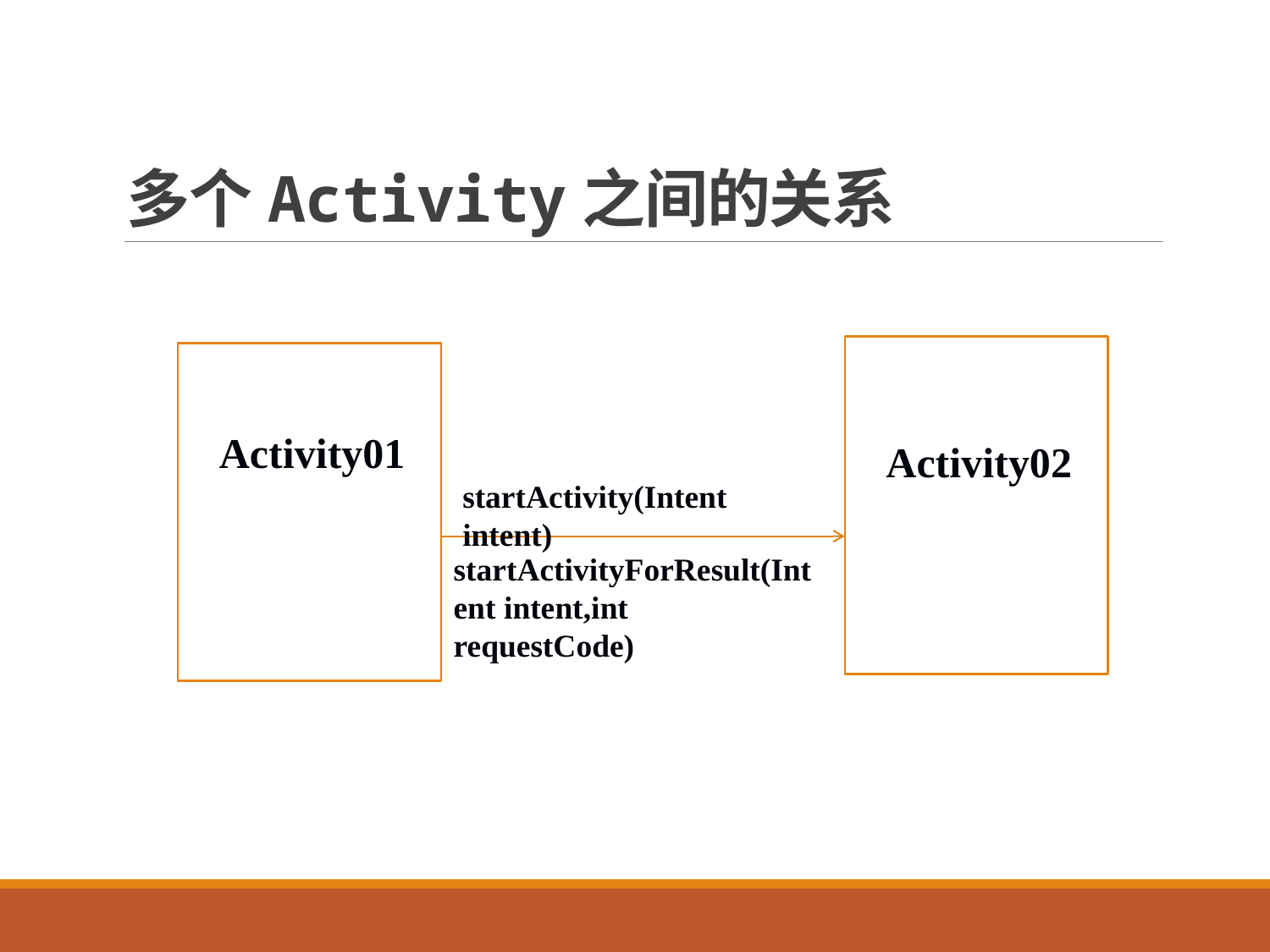

# 多个Activity之间的关系

Activity01
Activity02
startActivity(Intent intent)
startActivityForResult(Intent intent,int requestCode)